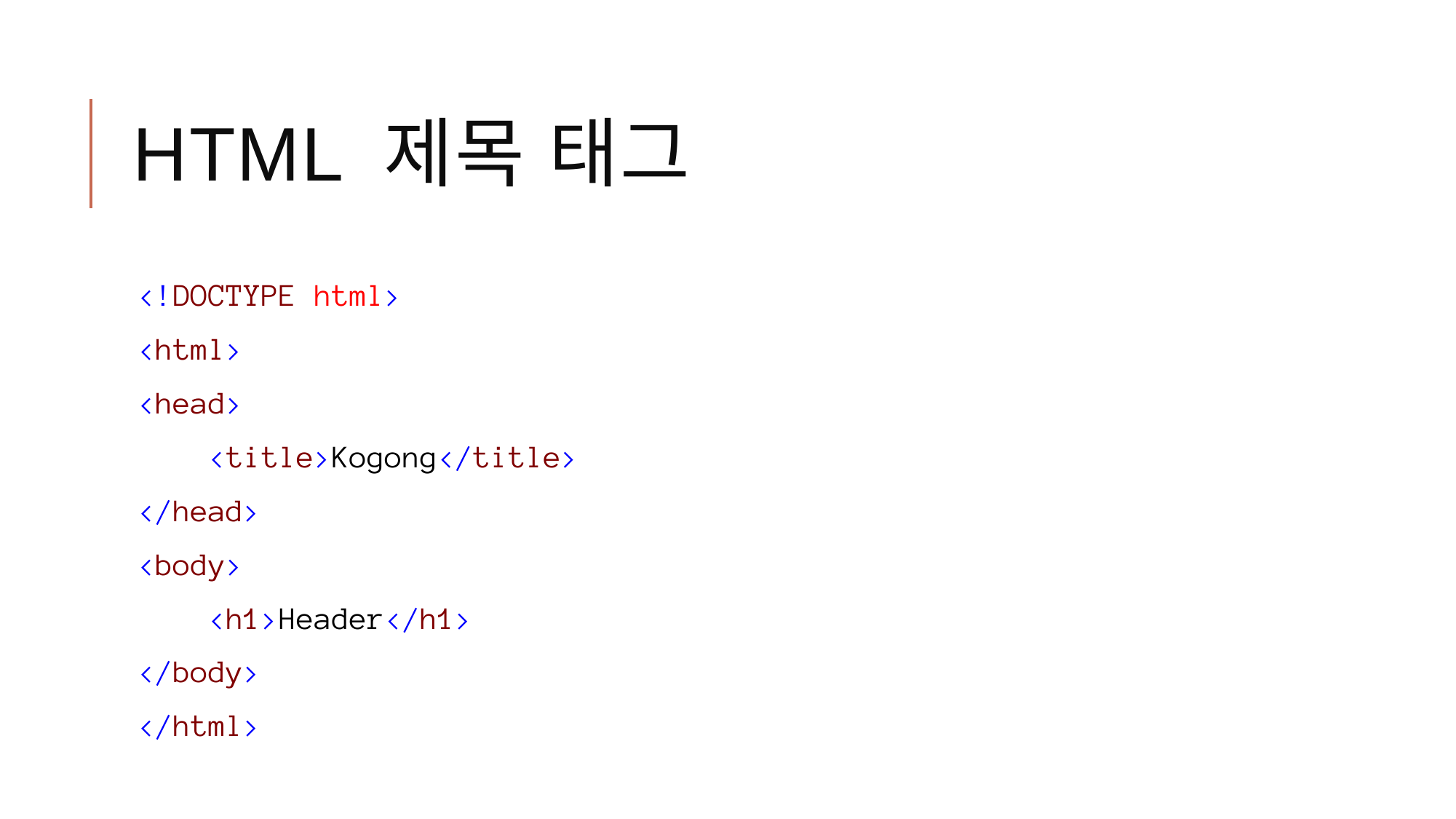

# HTML 제목 태그
<!DOCTYPE html>
<html>
<head>
    <title>Kogong</title>
</head>
<body>
    <h1>Header</h1>
</body>
</html>